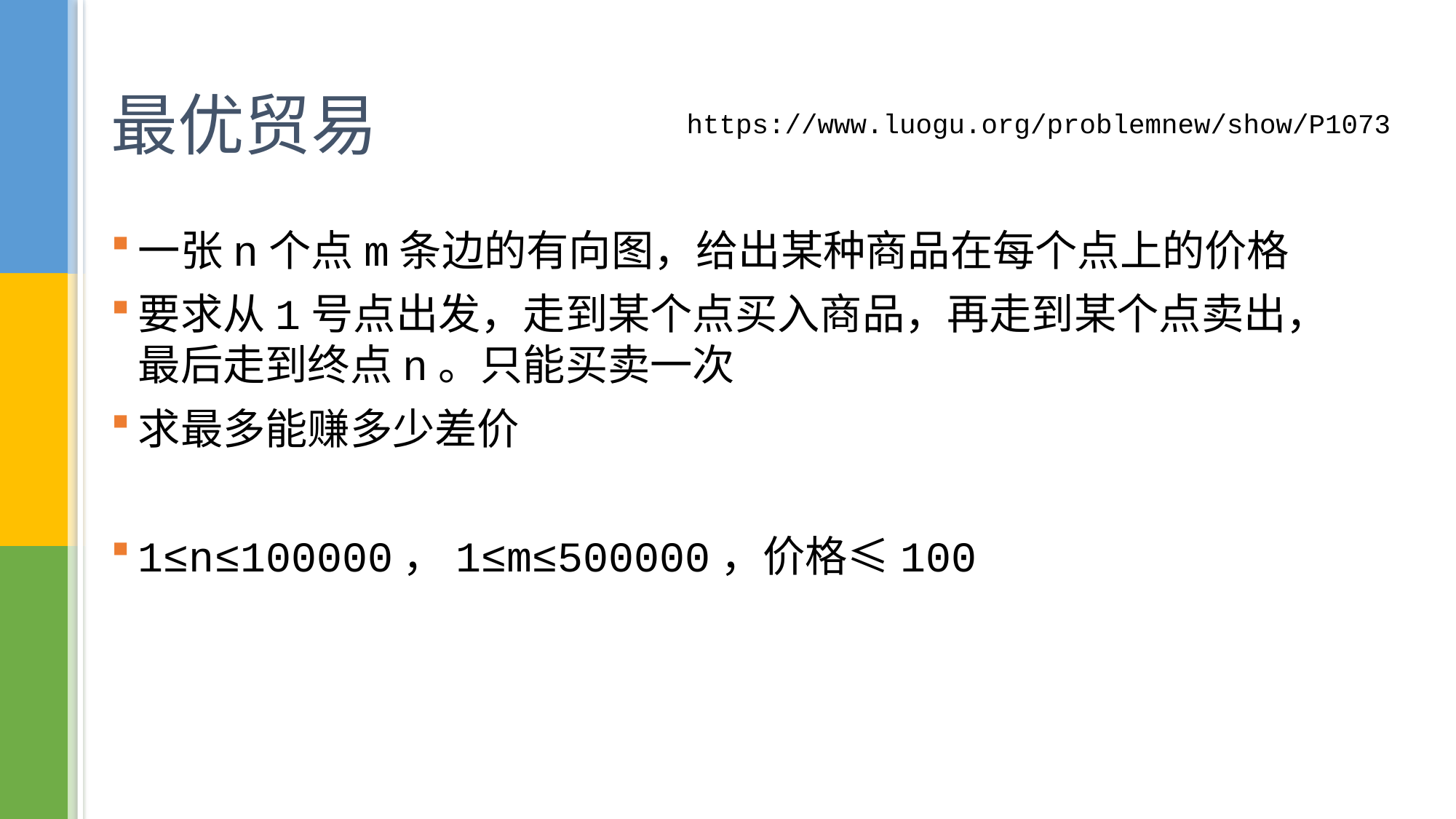

# 最优贸易
https://www.luogu.org/problemnew/show/P1073
一张n个点m条边的有向图，给出某种商品在每个点上的价格
要求从1号点出发，走到某个点买入商品，再走到某个点卖出，最后走到终点n。只能买卖一次
求最多能赚多少差价

1≤n≤100000，1≤m≤500000，价格≤100